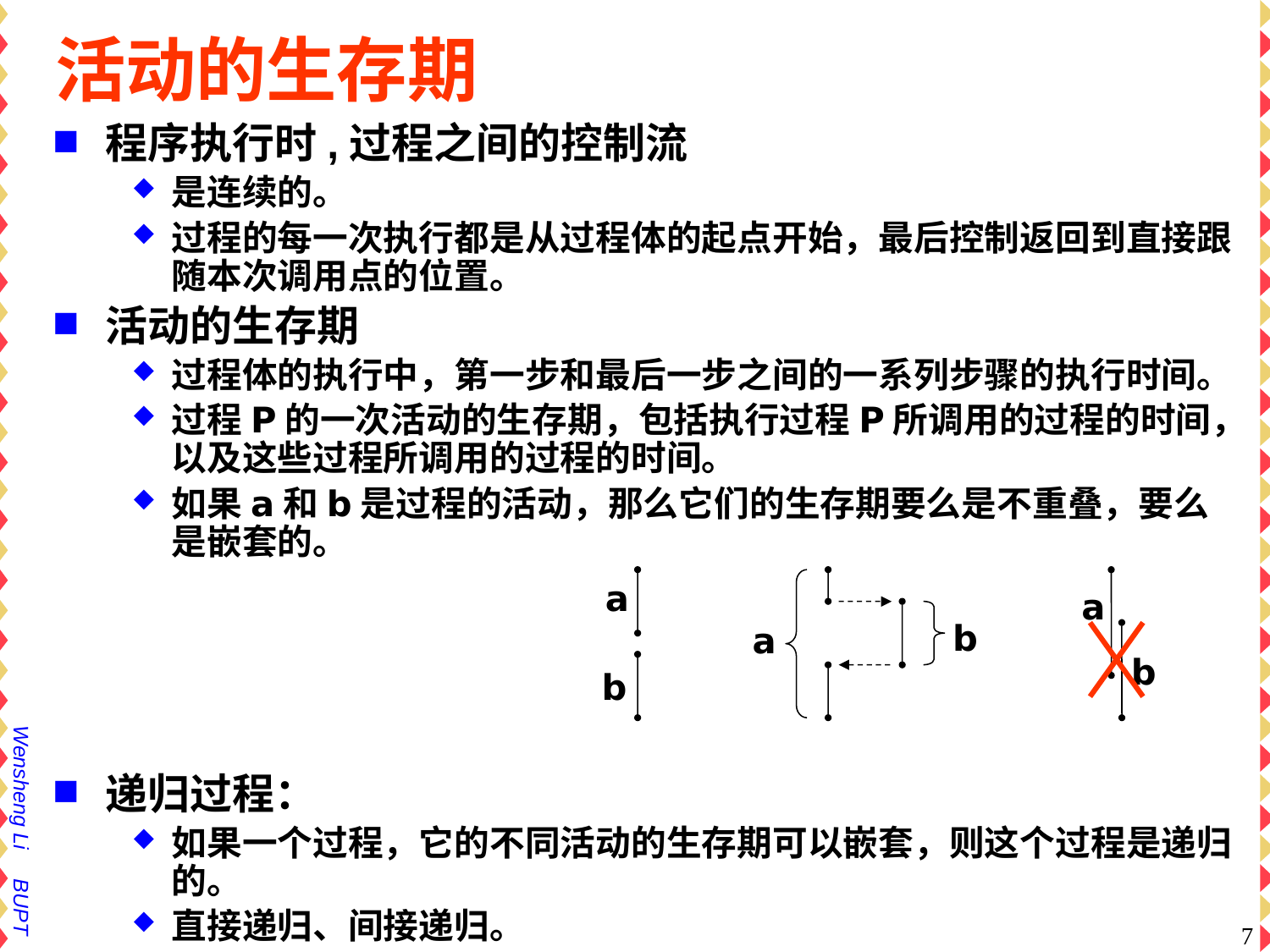

# 活动的生存期
程序执行时,过程之间的控制流
是连续的。
过程的每一次执行都是从过程体的起点开始，最后控制返回到直接跟随本次调用点的位置。
活动的生存期
过程体的执行中，第一步和最后一步之间的一系列步骤的执行时间。
过程P的一次活动的生存期，包括执行过程P所调用的过程的时间，以及这些过程所调用的过程的时间。
如果a和b是过程的活动，那么它们的生存期要么是不重叠，要么是嵌套的。

递归过程：
如果一个过程，它的不同活动的生存期可以嵌套，则这个过程是递归的。
直接递归、间接递归。
a

b

b
a

a

b

7